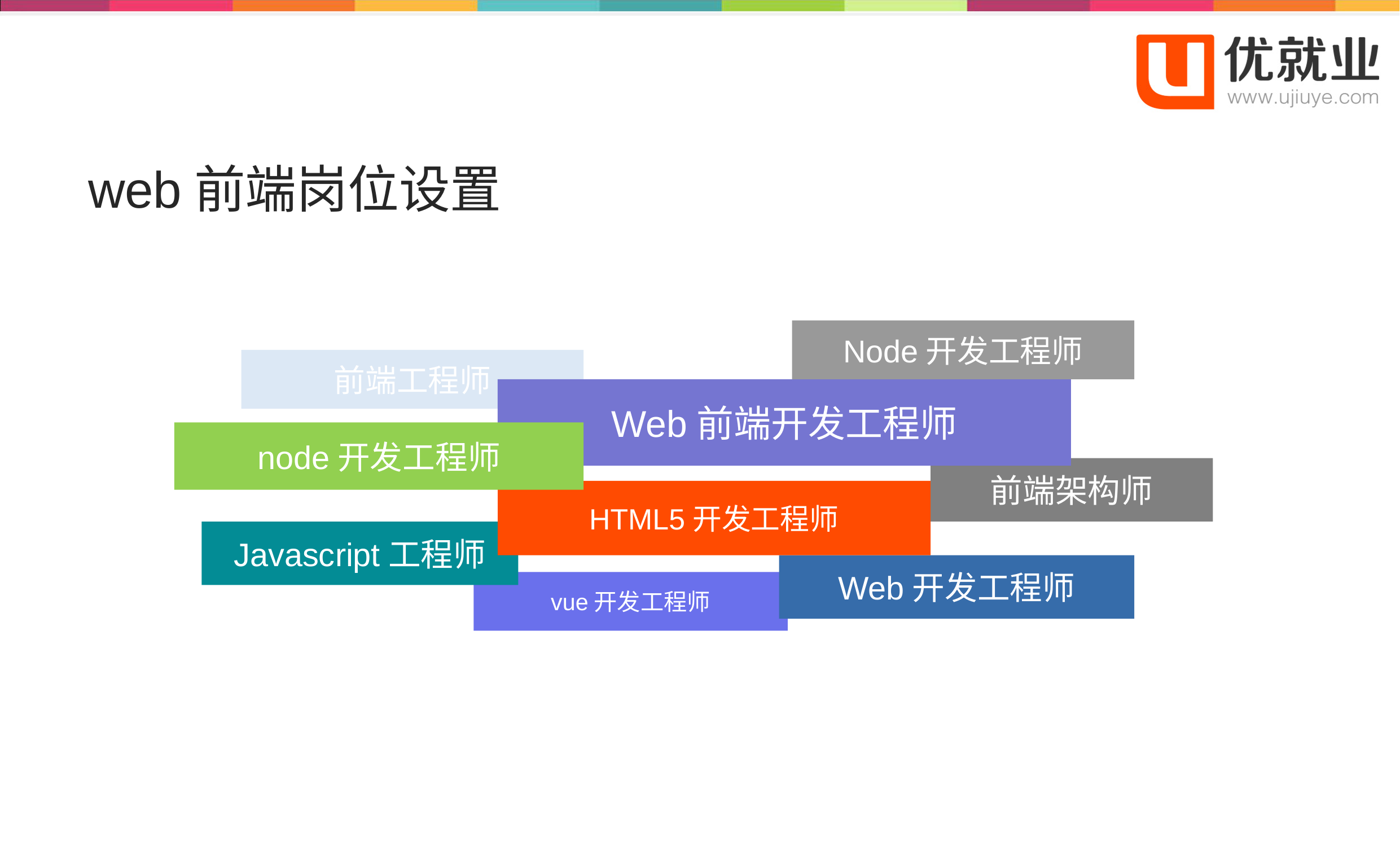

web前端岗位设置
Node开发工程师
前端工程师
Web前端开发工程师
node开发工程师
前端架构师
HTML5开发工程师
Javascript工程师
Web开发工程师
vue开发工程师